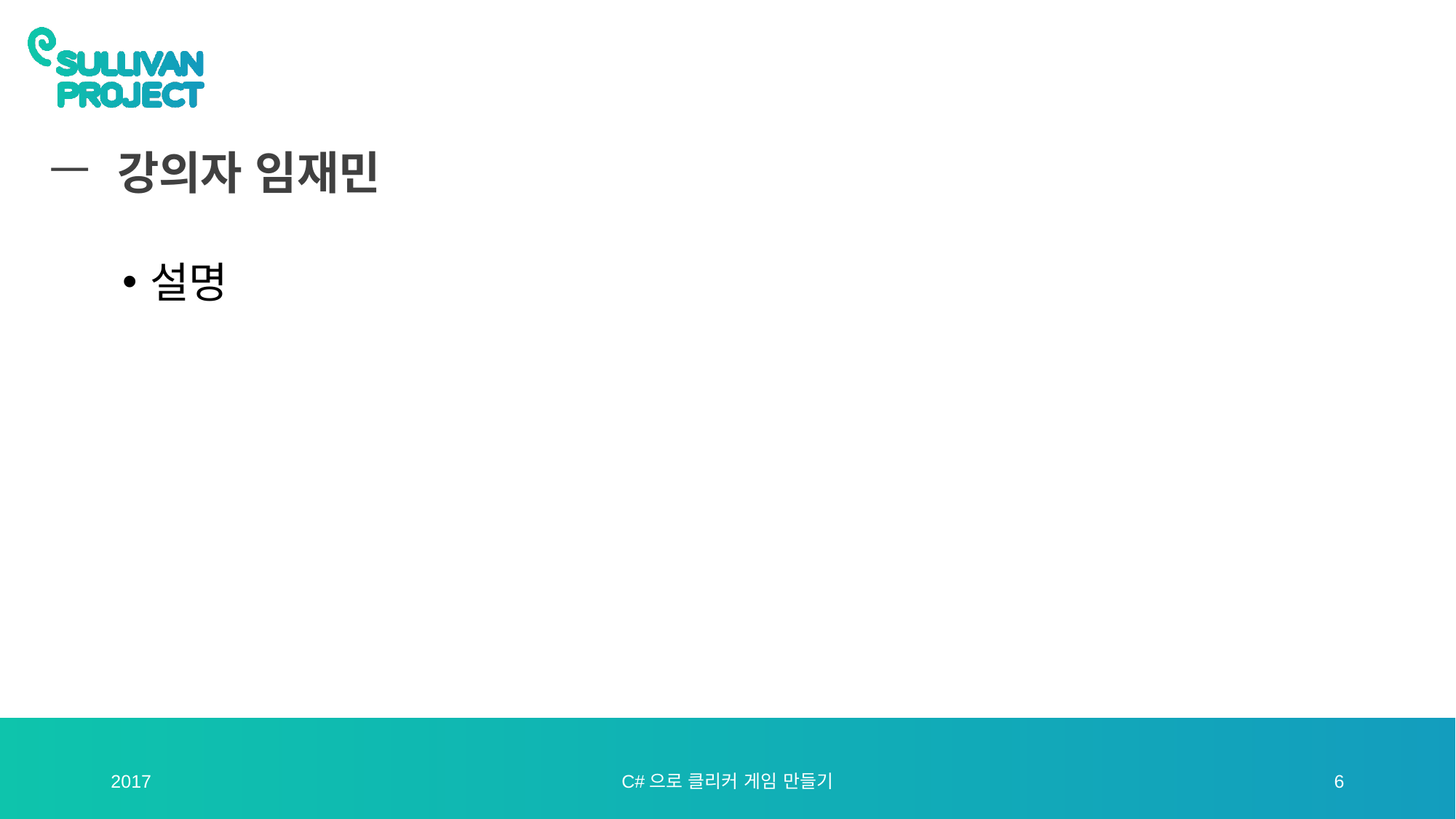

# 강의자 임재민
설명
2017
C#으로 클리커 게임 만들기
6